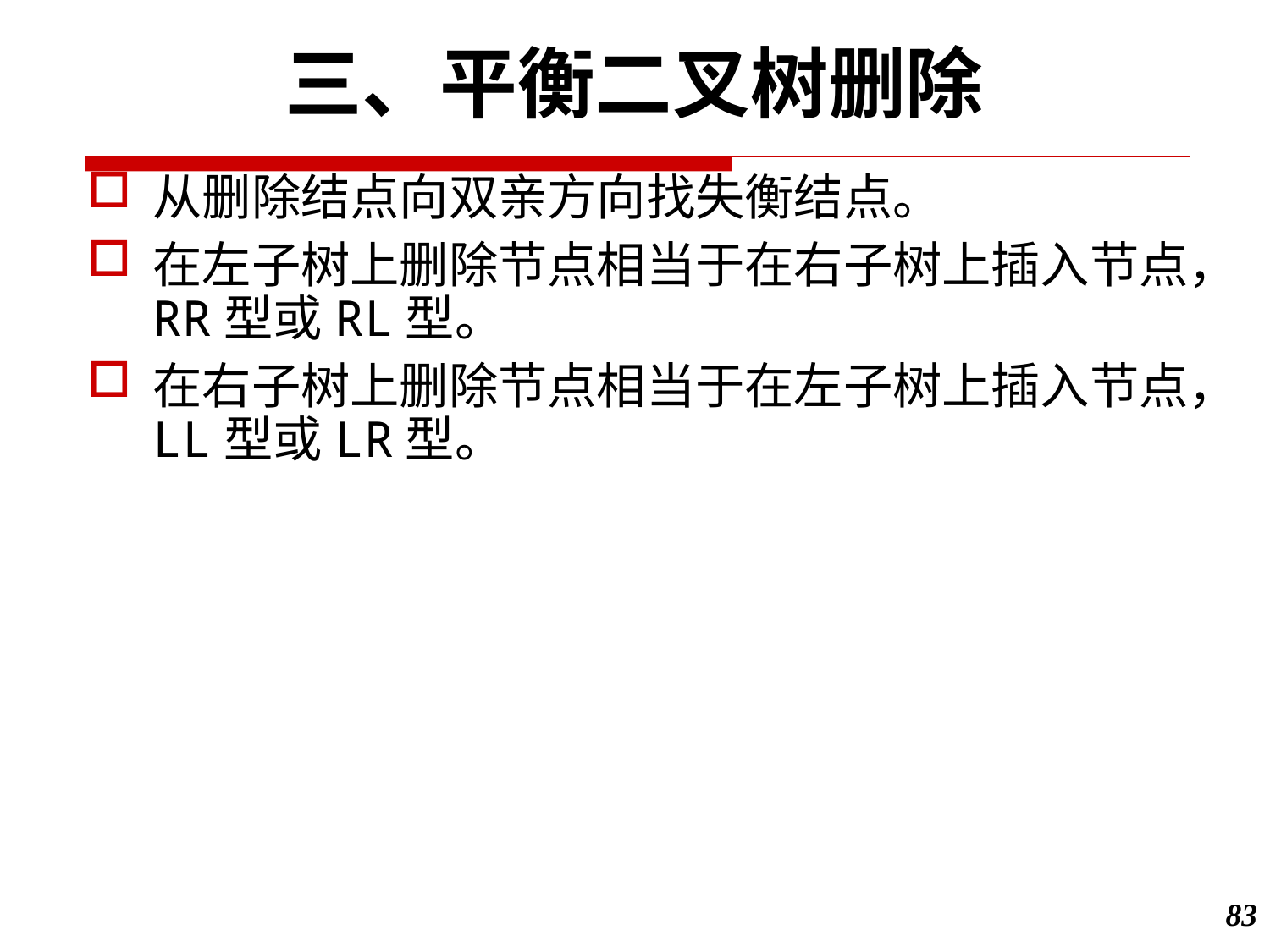

三、平衡二叉树删除
从删除结点向双亲方向找失衡结点。
在左子树上删除节点相当于在右子树上插入节点，RR型或RL型。
在右子树上删除节点相当于在左子树上插入节点，LL型或LR型。

83